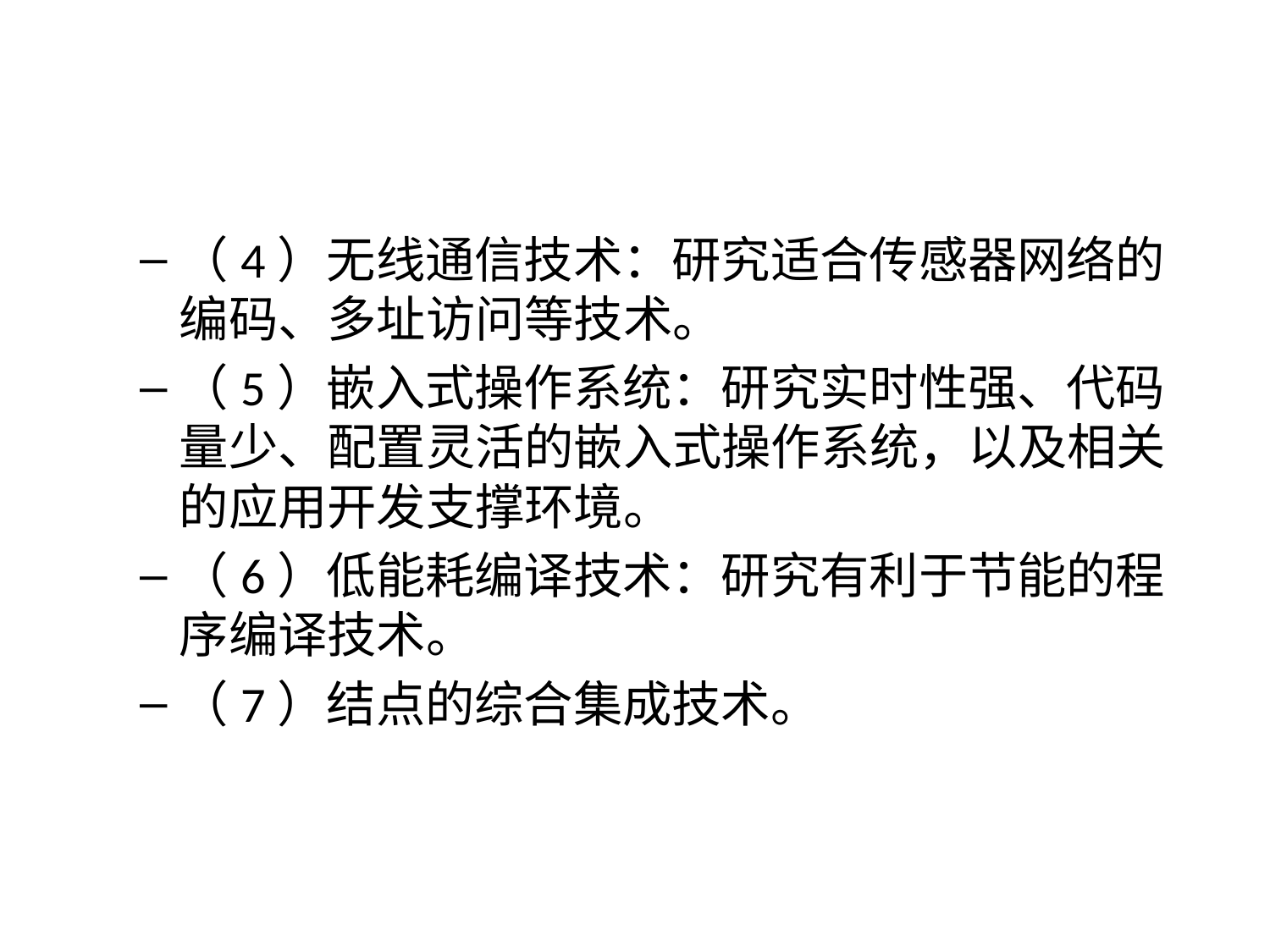

（4）无线通信技术：研究适合传感器网络的编码、多址访问等技术。
（5）嵌入式操作系统：研究实时性强、代码量少、配置灵活的嵌入式操作系统，以及相关的应用开发支撑环境。
（6）低能耗编译技术：研究有利于节能的程序编译技术。
（7）结点的综合集成技术。